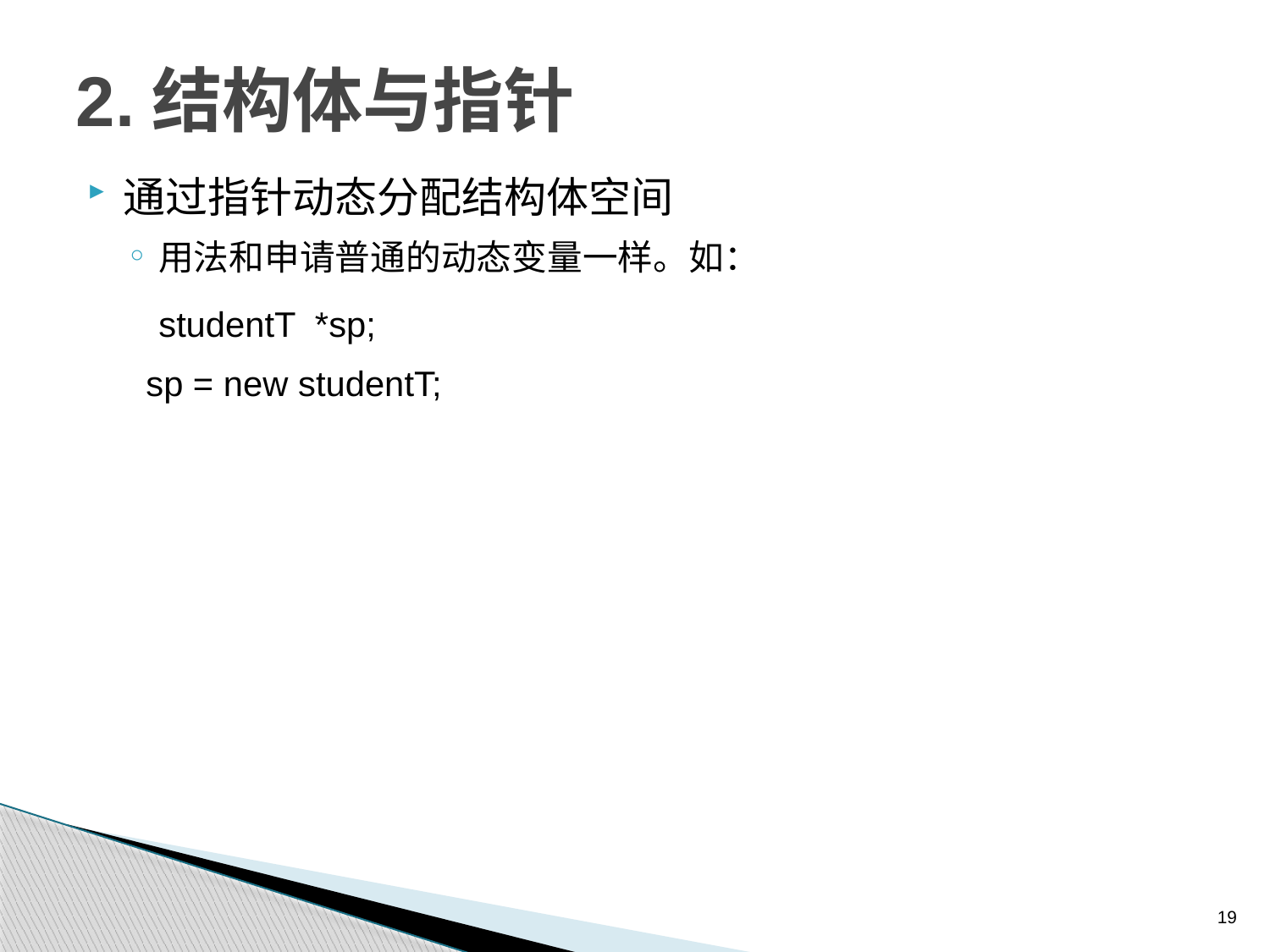

# 2.结构体与指针
通过指针动态分配结构体空间
用法和申请普通的动态变量一样。如：
      studentT  *sp;
      sp = new studentT;

19